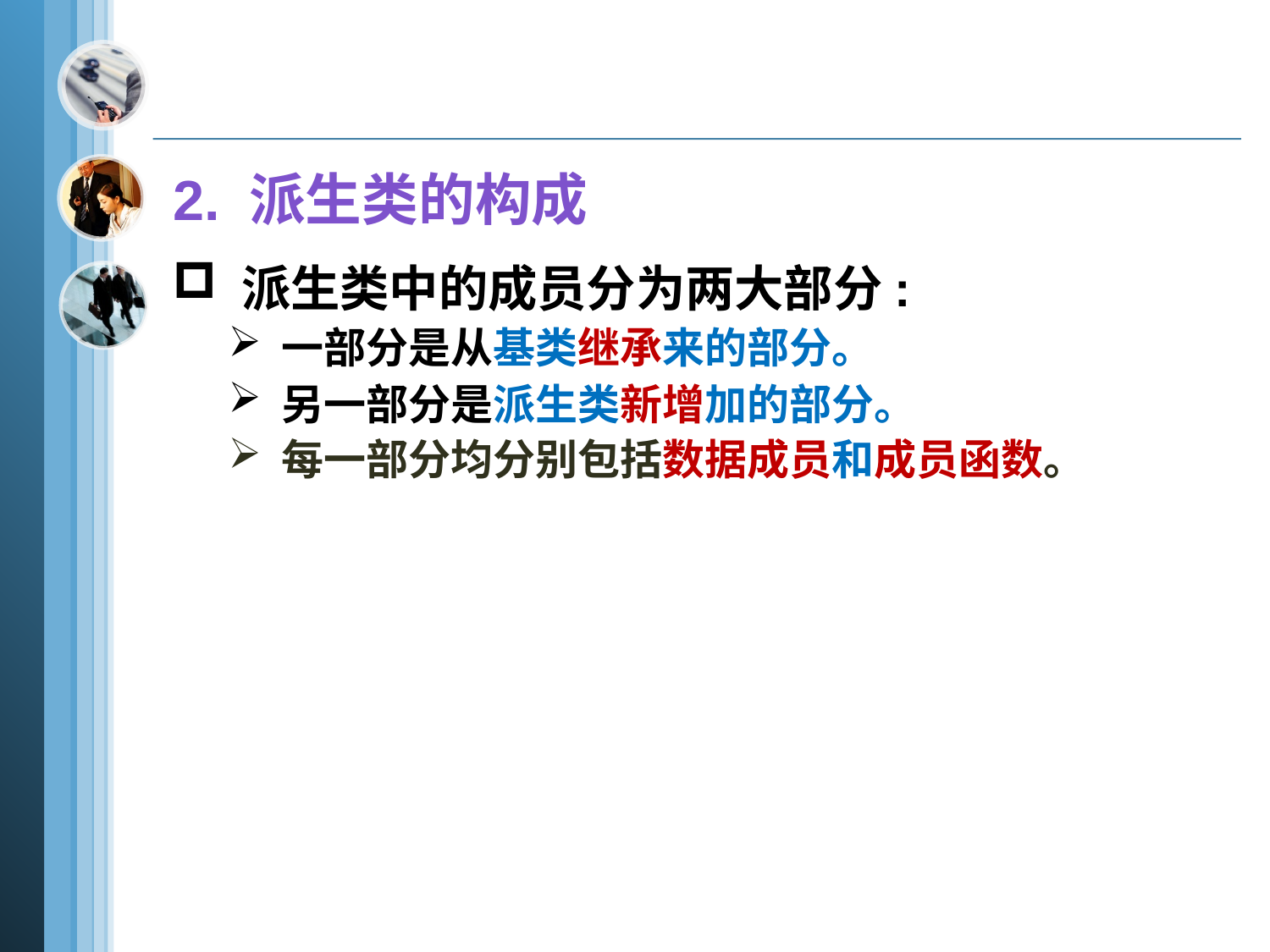

2. 派生类的构成

 派生类中的成员分为两大部分:
 一部分是从基类继承来的部分。
 另一部分是派生类新增加的部分。
 每一部分均分别包括数据成员和成员函数。